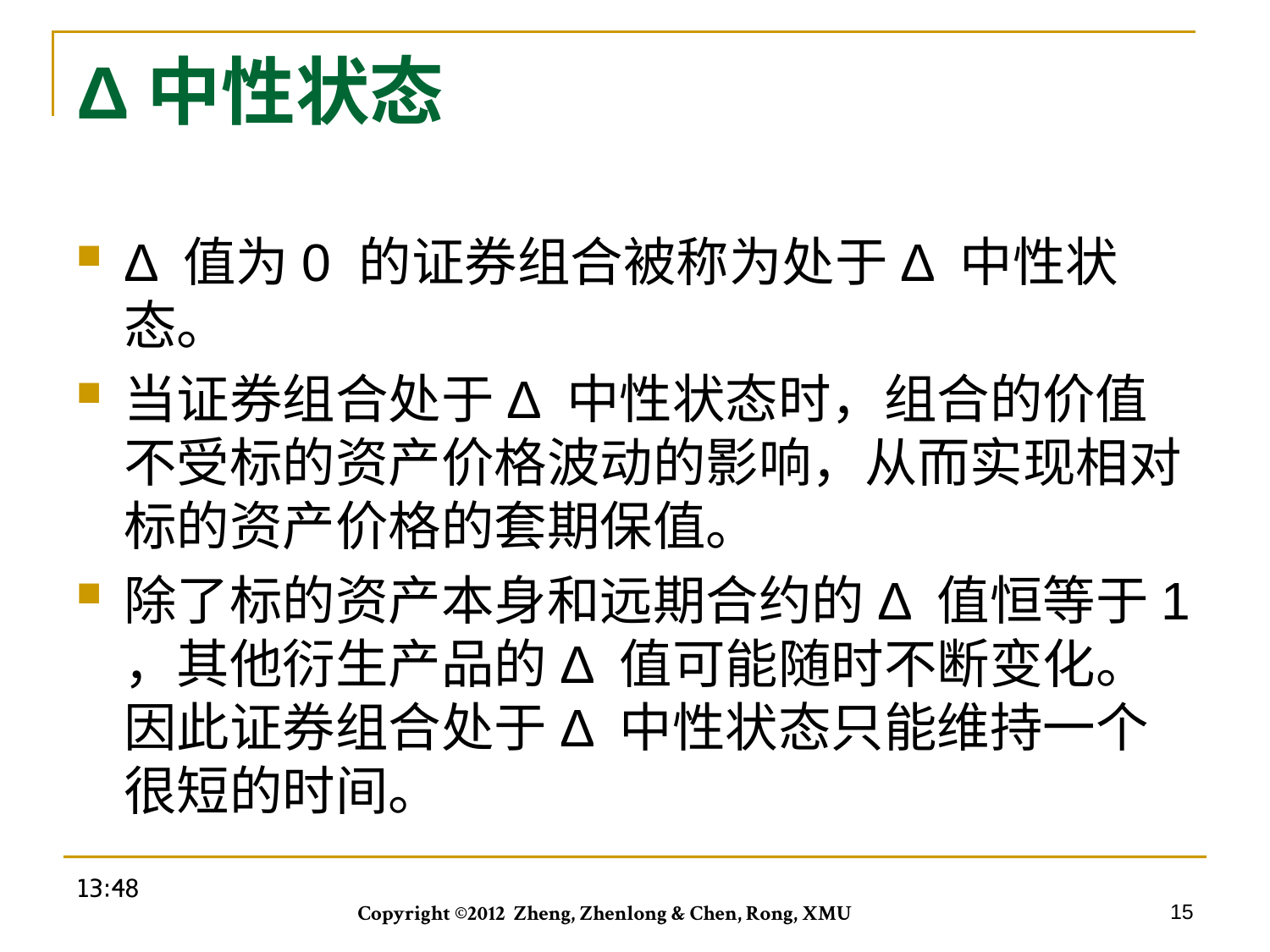

# Δ中性状态
Δ 值为0 的证券组合被称为处于Δ 中性状态。
当证券组合处于Δ 中性状态时，组合的价值不受标的资产价格波动的影响，从而实现相对标的资产价格的套期保值。
除了标的资产本身和远期合约的Δ 值恒等于1 ，其他衍生产品的Δ 值可能随时不断变化。因此证券组合处于Δ 中性状态只能维持一个很短的时间。
13:48
15
Copyright ©2012  Zheng, Zhenlong & Chen, Rong, XMU